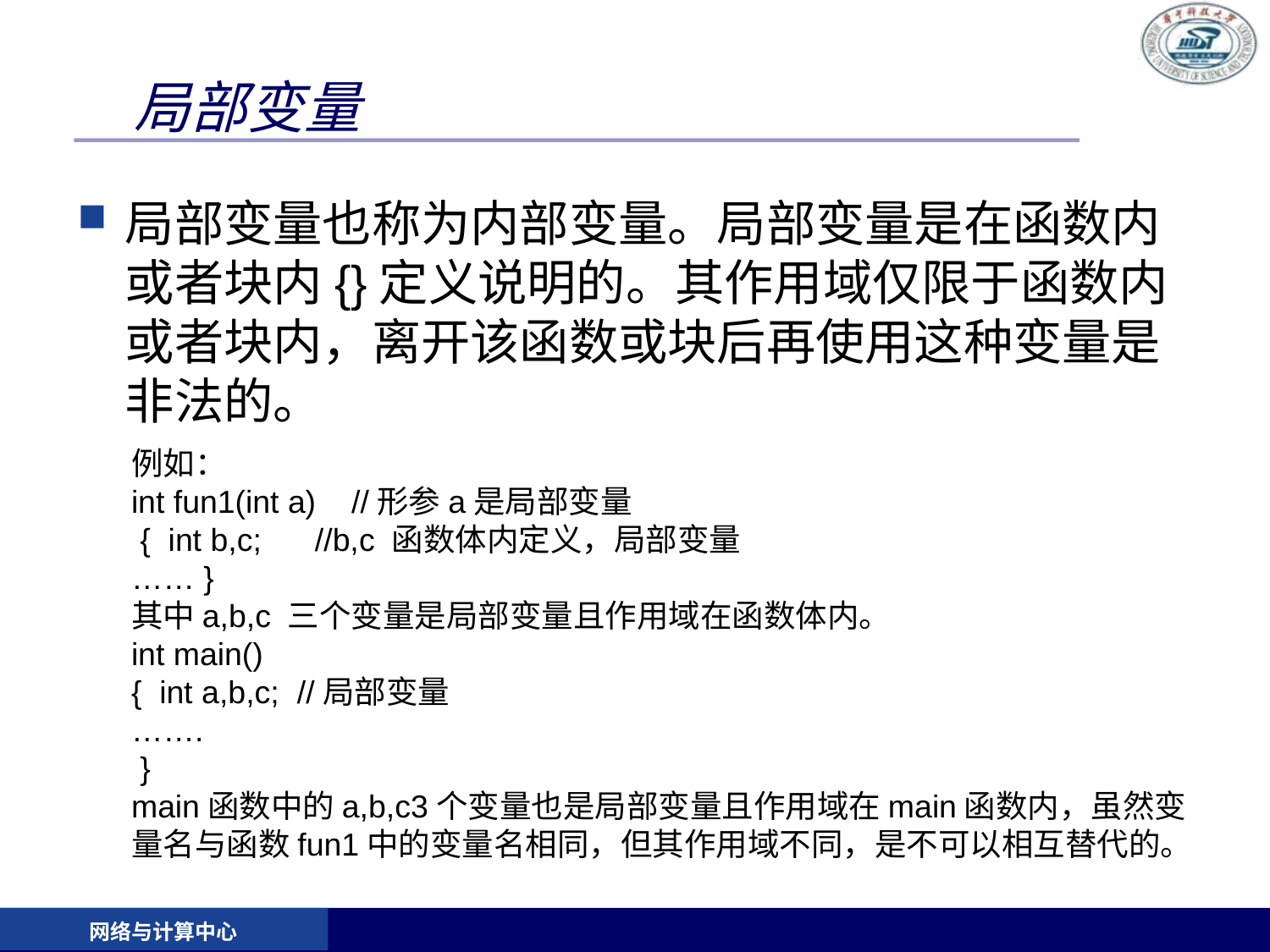

# 局部变量
局部变量也称为内部变量。局部变量是在函数内或者块内{}定义说明的。其作用域仅限于函数内或者块内，离开该函数或块后再使用这种变量是非法的。
例如：
int fun1(int a)    //形参a是局部变量
 {  int b,c;      //b,c 函数体内定义，局部变量
…… }
其中a,b,c 三个变量是局部变量且作用域在函数体内。
int main()
{  int a,b,c;  //局部变量
…….
 }
main函数中的a,b,c3个变量也是局部变量且作用域在main函数内，虽然变量名与函数fun1中的变量名相同，但其作用域不同，是不可以相互替代的。

网络与计算中心